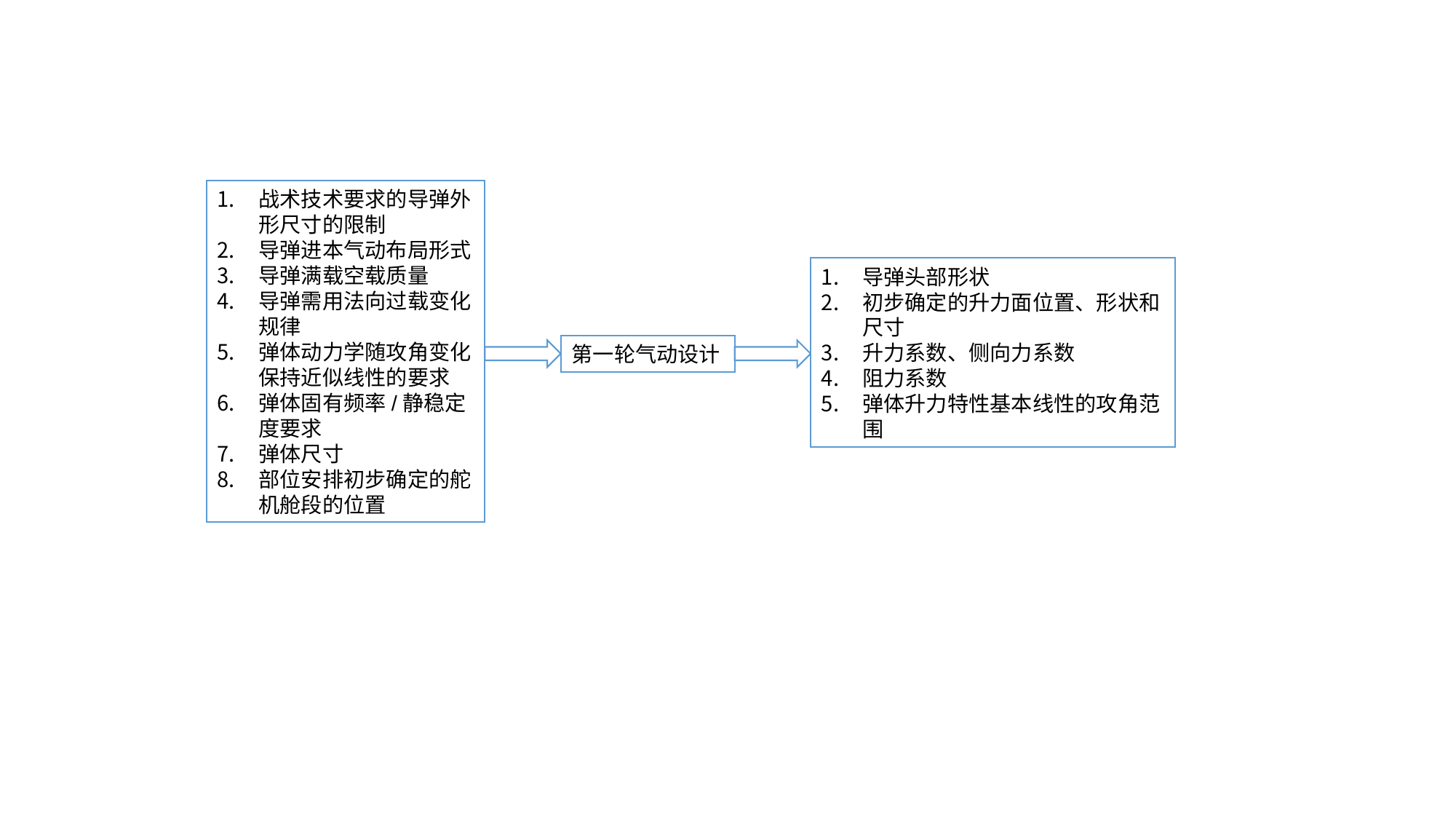

战术技术要求的导弹外形尺寸的限制
导弹进本气动布局形式
导弹满载空载质量
导弹需用法向过载变化规律
弹体动力学随攻角变化保持近似线性的要求
弹体固有频率/静稳定度要求
弹体尺寸
部位安排初步确定的舵机舱段的位置
导弹头部形状
初步确定的升力面位置、形状和尺寸
升力系数、侧向力系数
阻力系数
弹体升力特性基本线性的攻角范围
第一轮气动设计